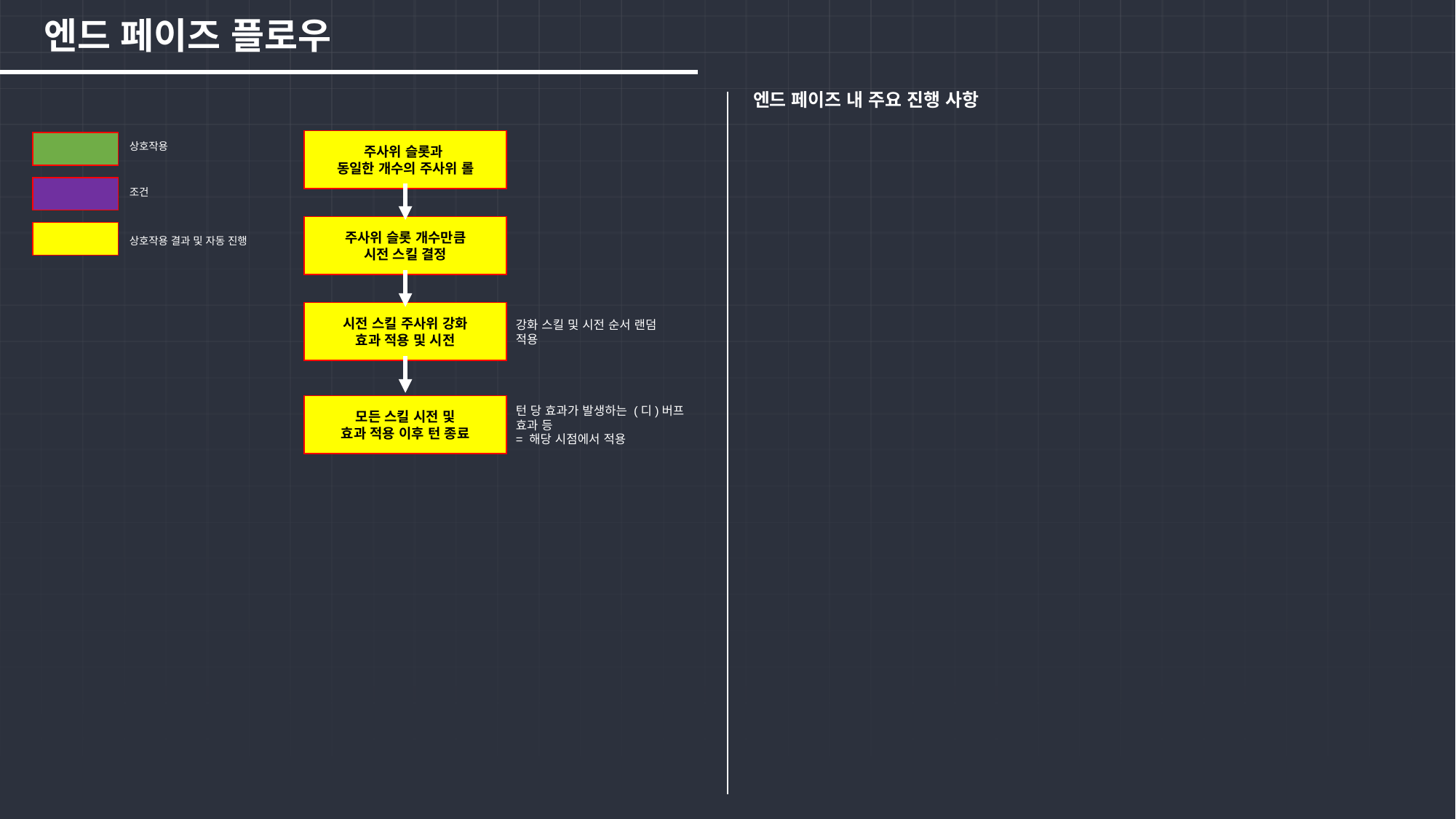

엔드 페이즈 플로우
엔드 페이즈 내 주요 진행 사항
상호작용

조건

상호작용 결과 및 자동 진행
주사위 슬롯과
동일한 개수의 주사위 롤
주사위 슬롯 개수만큼
시전 스킬 결정
시전 스킬 주사위 강화
효과 적용 및 시전
강화 스킬 및 시전 순서 랜덤 적용
모든 스킬 시전 및
효과 적용 이후 턴 종료
턴 당 효과가 발생하는 (디)버프 효과 등
= 해당 시점에서 적용